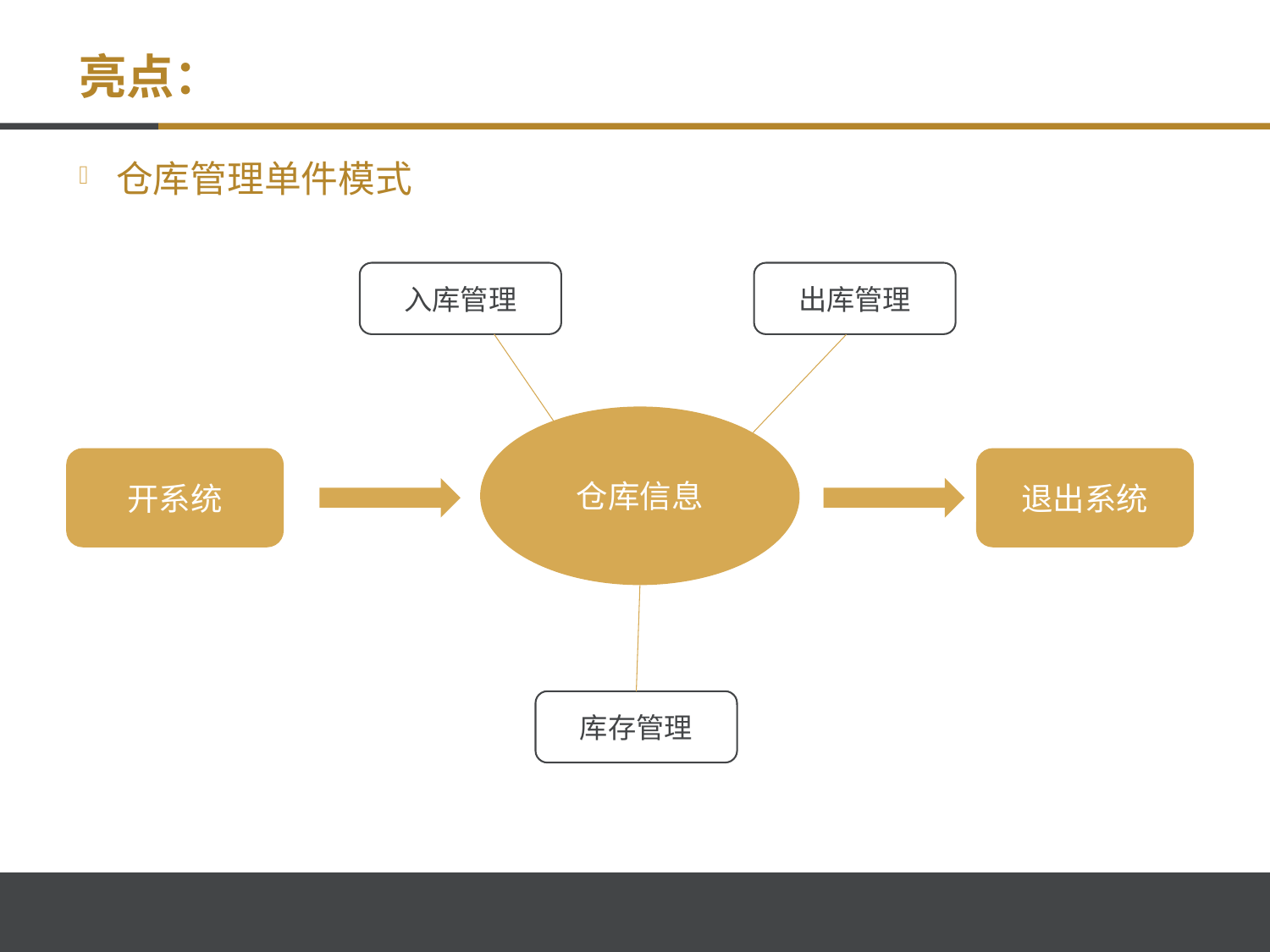

# 亮点：
仓库管理单件模式

入库管理
出库管理
仓库信息
开系统
退出系统

库存管理